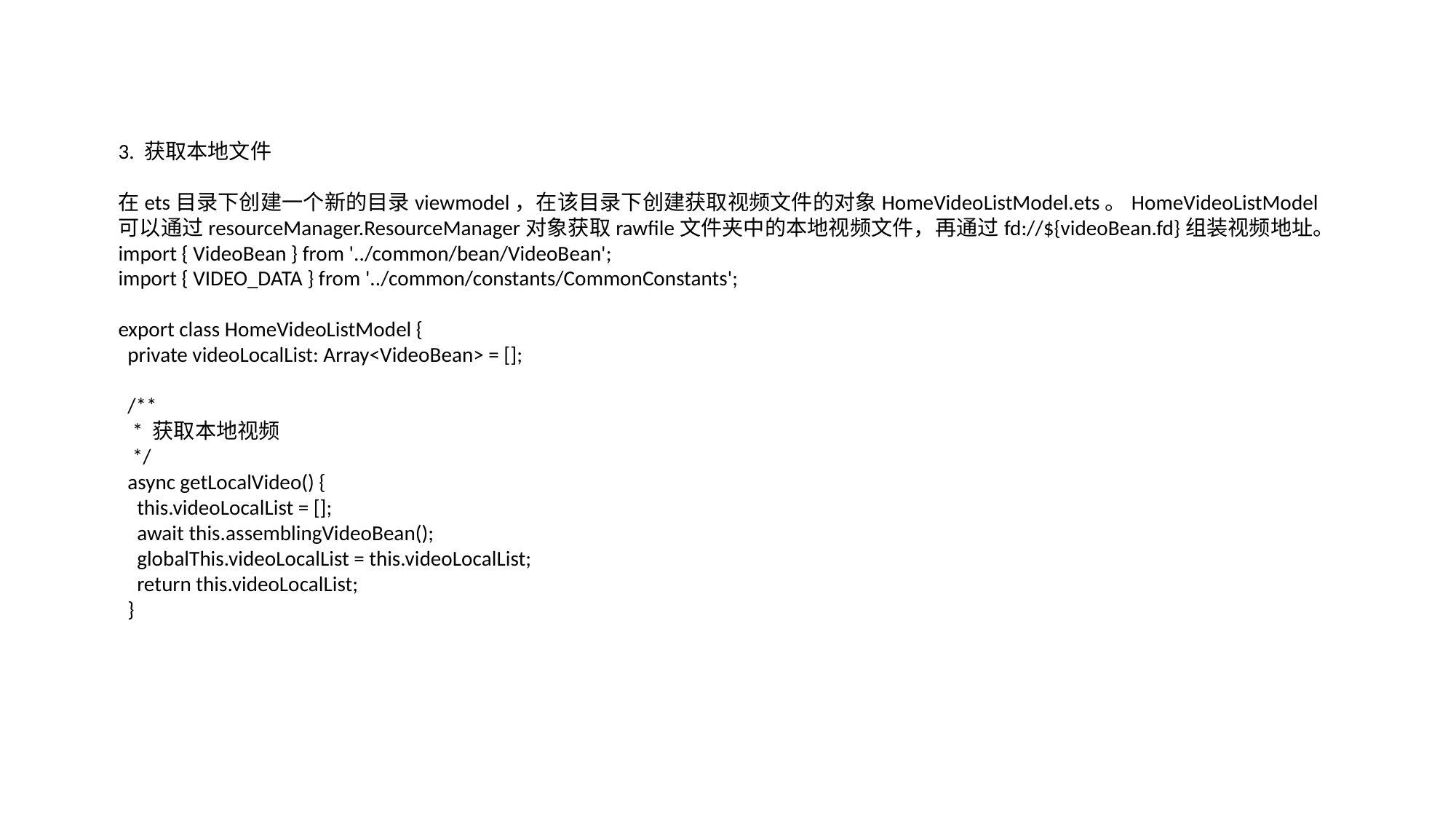

3. 获取本地文件

在ets目录下创建一个新的目录viewmodel，在该目录下创建获取视频文件的对象HomeVideoListModel.ets。HomeVideoListModel可以通过resourceManager.ResourceManager对象获取rawfile文件夹中的本地视频文件，再通过fd://${videoBean.fd}组装视频地址。
import { VideoBean } from '../common/bean/VideoBean';
import { VIDEO_DATA } from '../common/constants/CommonConstants';

export class HomeVideoListModel {
  private videoLocalList: Array<VideoBean> = [];

  /**
   * 获取本地视频
   */
  async getLocalVideo() {
    this.videoLocalList = [];
    await this.assemblingVideoBean();
    globalThis.videoLocalList = this.videoLocalList;
    return this.videoLocalList;
  }